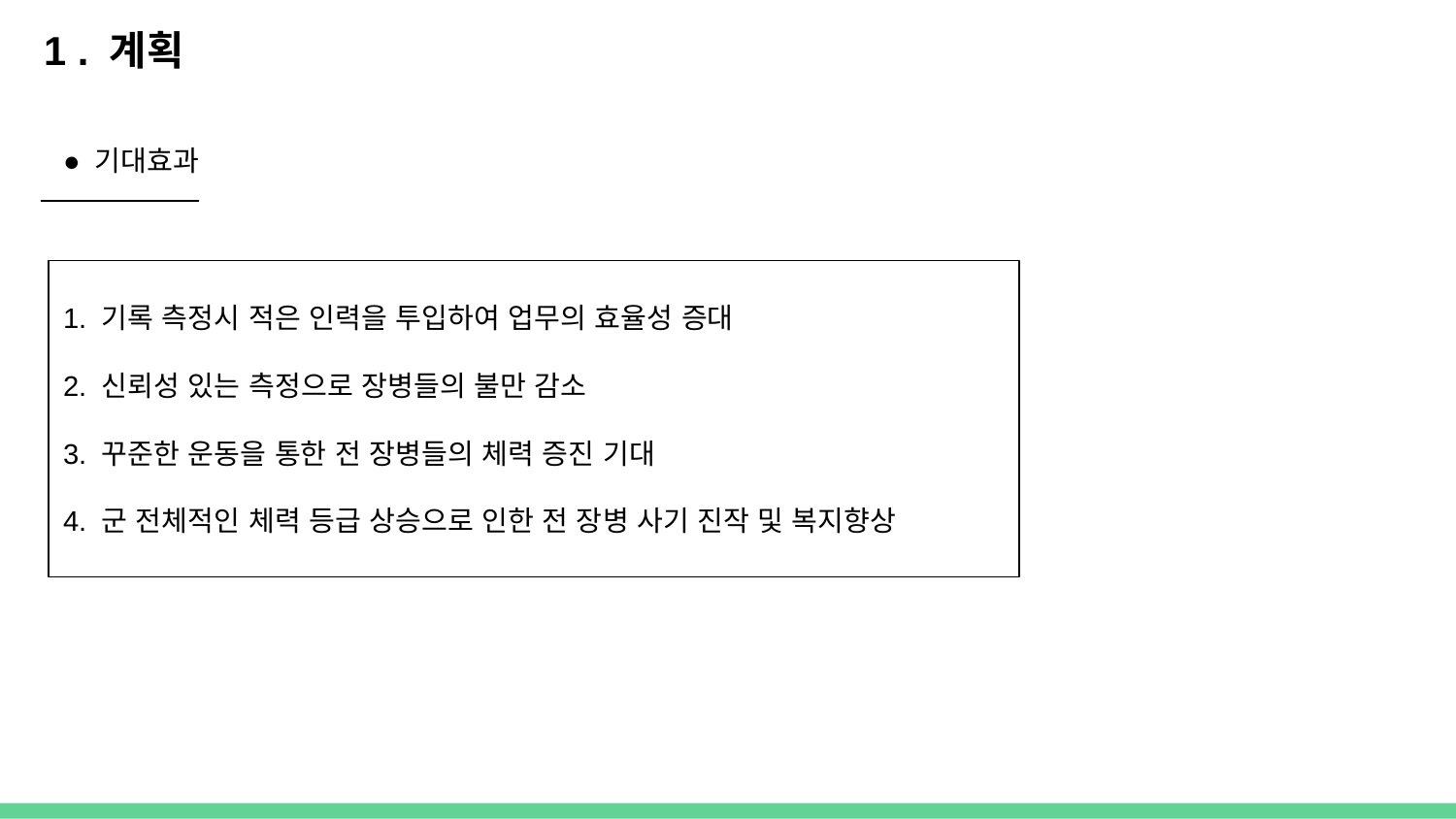

1 . 계획
● 기대효과
1. 기록 측정시 적은 인력을 투입하여 업무의 효율성 증대

2. 신뢰성 있는 측정으로 장병들의 불만 감소

3. 꾸준한 운동을 통한 전 장병들의 체력 증진 기대

4. 군 전체적인 체력 등급 상승으로 인한 전 장병 사기 진작 및 복지향상